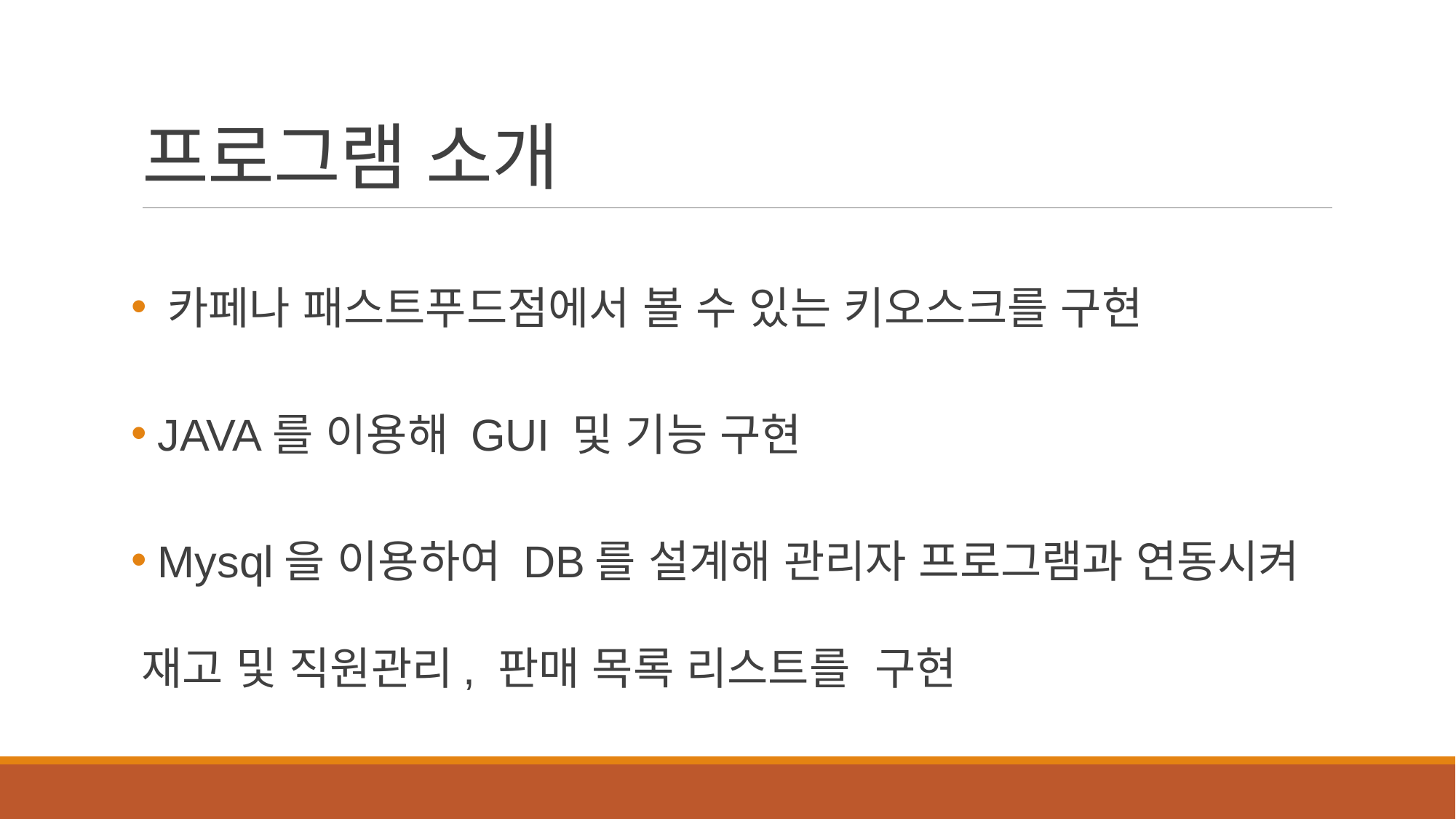

# 프로그램 소개
 카페나 패스트푸드점에서 볼 수 있는 키오스크를 구현
 JAVA를 이용해 GUI 및 기능 구현
 Mysql을 이용하여 DB를 설계해 관리자 프로그램과 연동시켜 재고 및 직원관리, 판매 목록 리스트를  구현